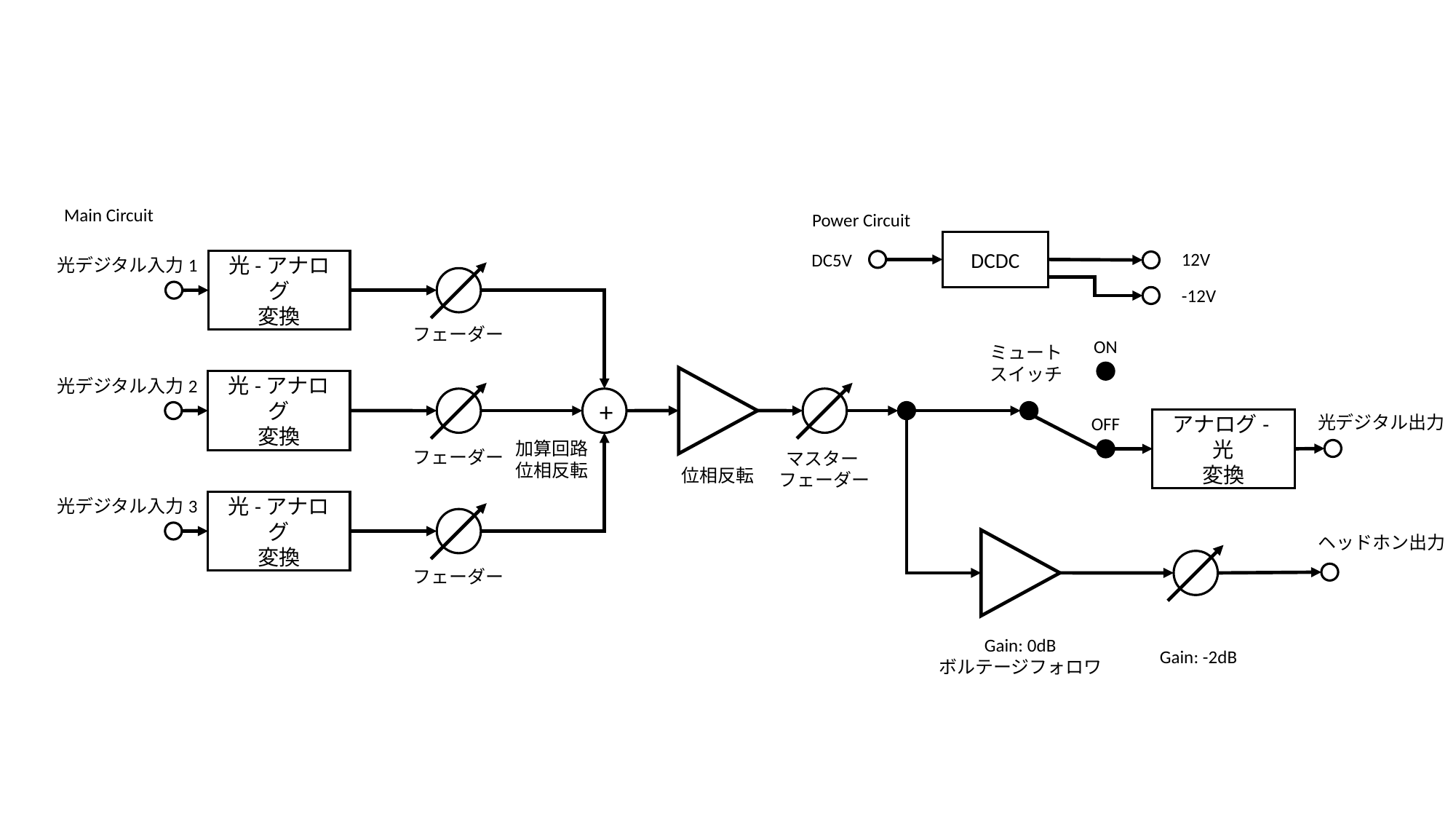

Main Circuit
Power Circuit
DCDC
12V
DC5V
光デジタル入力1
光-アナログ
変換

-12V

フェーダー
ON
ミュート
スイッチ

光デジタル入力2
光-アナログ
変換

+

光デジタル出力
OFF
アナログ-光
変換
加算回路
位相反転

フェーダー

マスター
フェーダー
位相反転
光デジタル入力3
光-アナログ
変換

ヘッドホン出力

フェーダー

Gain: 0dB
ボルテージフォロワ
Gain: -2dB